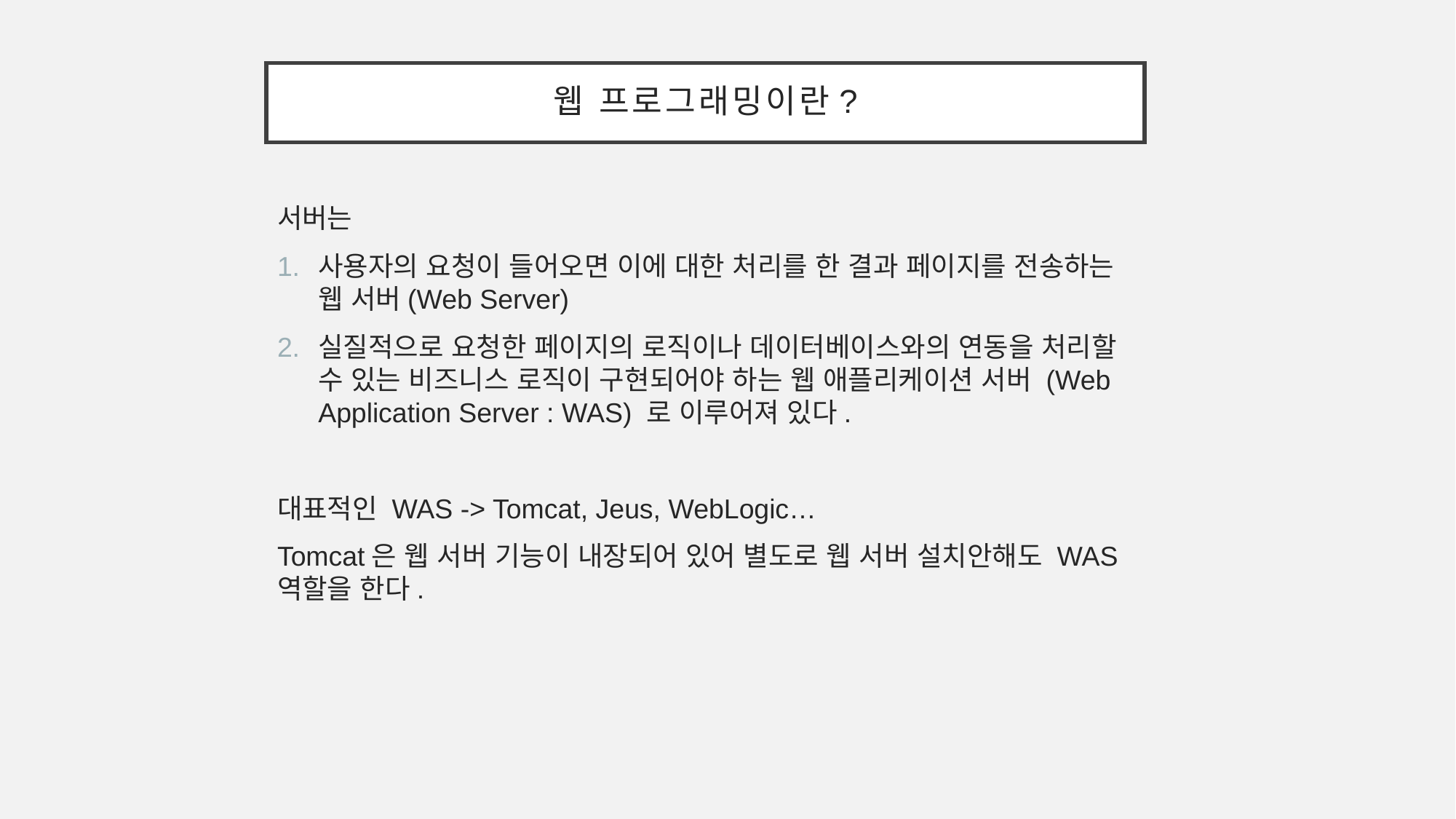

# 웹 프로그래밍이란?
서버는
사용자의 요청이 들어오면 이에 대한 처리를 한 결과 페이지를 전송하는 웹 서버(Web Server)
실질적으로 요청한 페이지의 로직이나 데이터베이스와의 연동을 처리할 수 있는 비즈니스 로직이 구현되어야 하는 웹 애플리케이션 서버 (Web Application Server : WAS) 로 이루어져 있다.

대표적인 WAS -> Tomcat, Jeus, WebLogic…
Tomcat은 웹 서버 기능이 내장되어 있어 별도로 웹 서버 설치안해도 WAS역할을 한다.